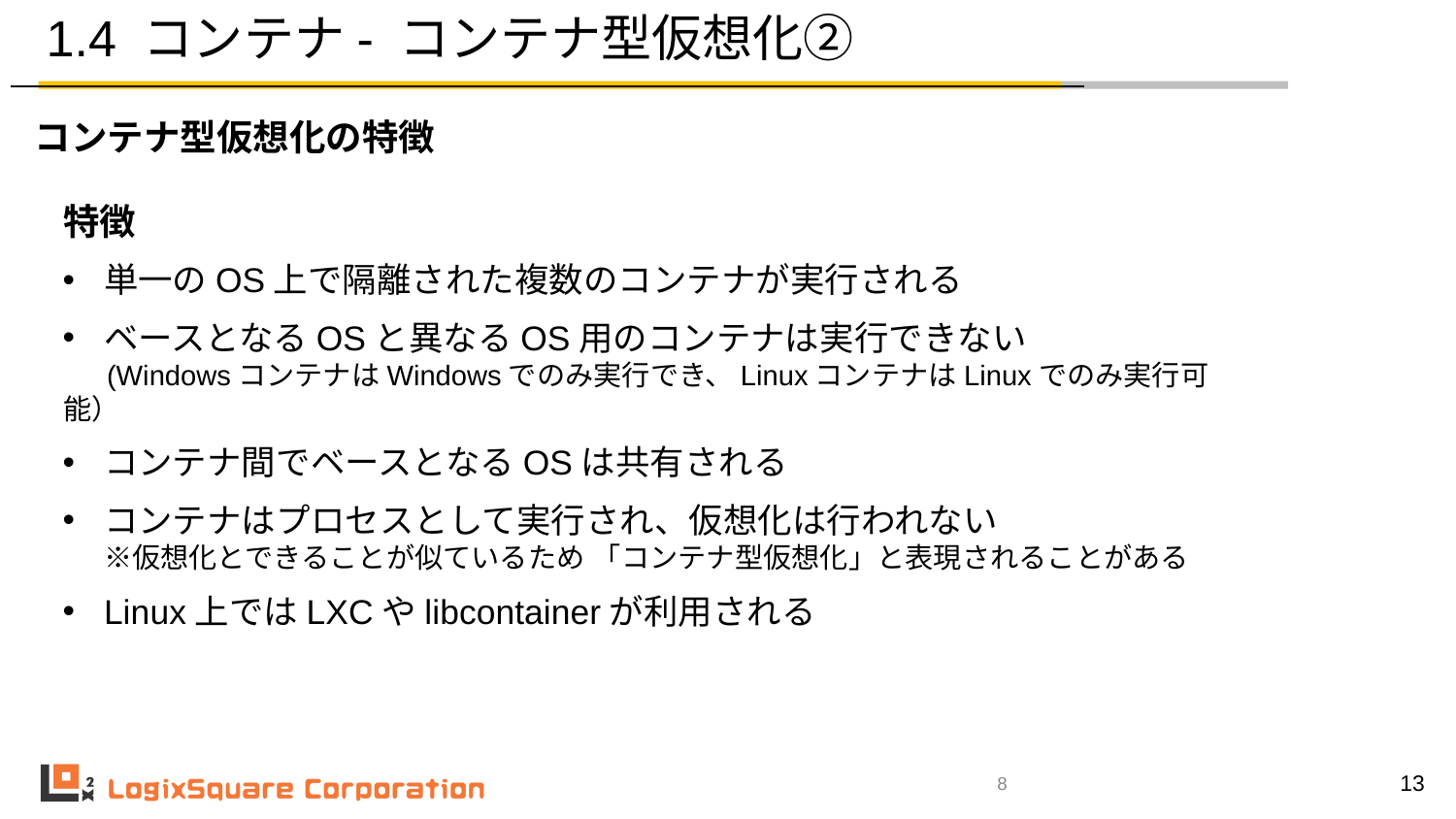

# 1.4 コンテナ- コンテナ型仮想化②

コンテナ型仮想化の特徴
特徴
単一のOS上で隔離された複数のコンテナが実行される
ベースとなるOSと異なるOS用のコンテナは実行できない
　 (WindowsコンテナはWindowsでのみ実行でき、LinuxコンテナはLinuxでのみ実行可能）
コンテナ間でベースとなるOSは共有される
コンテナはプロセスとして実行され、仮想化は行われない
※仮想化とできることが似ているため 「コンテナ型仮想化」と表現されることがある
Linux上ではLXCやlibcontainerが利用される

13
8